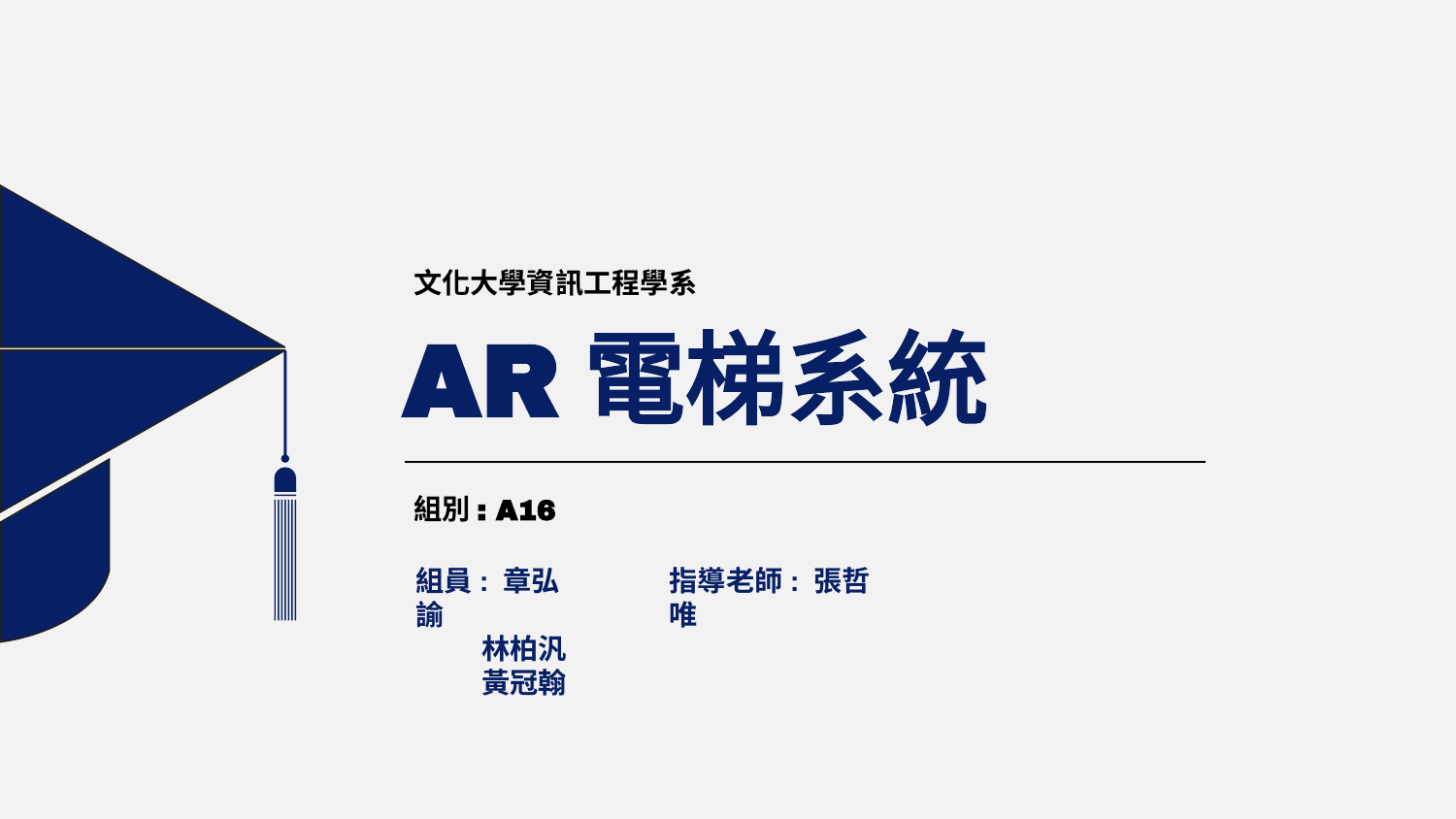

文化大學資訊工程學系
AR電梯系統

組別: A16
組員: 章弘諭
         林柏汎
         黃冠翰
指導老師: 張哲唯